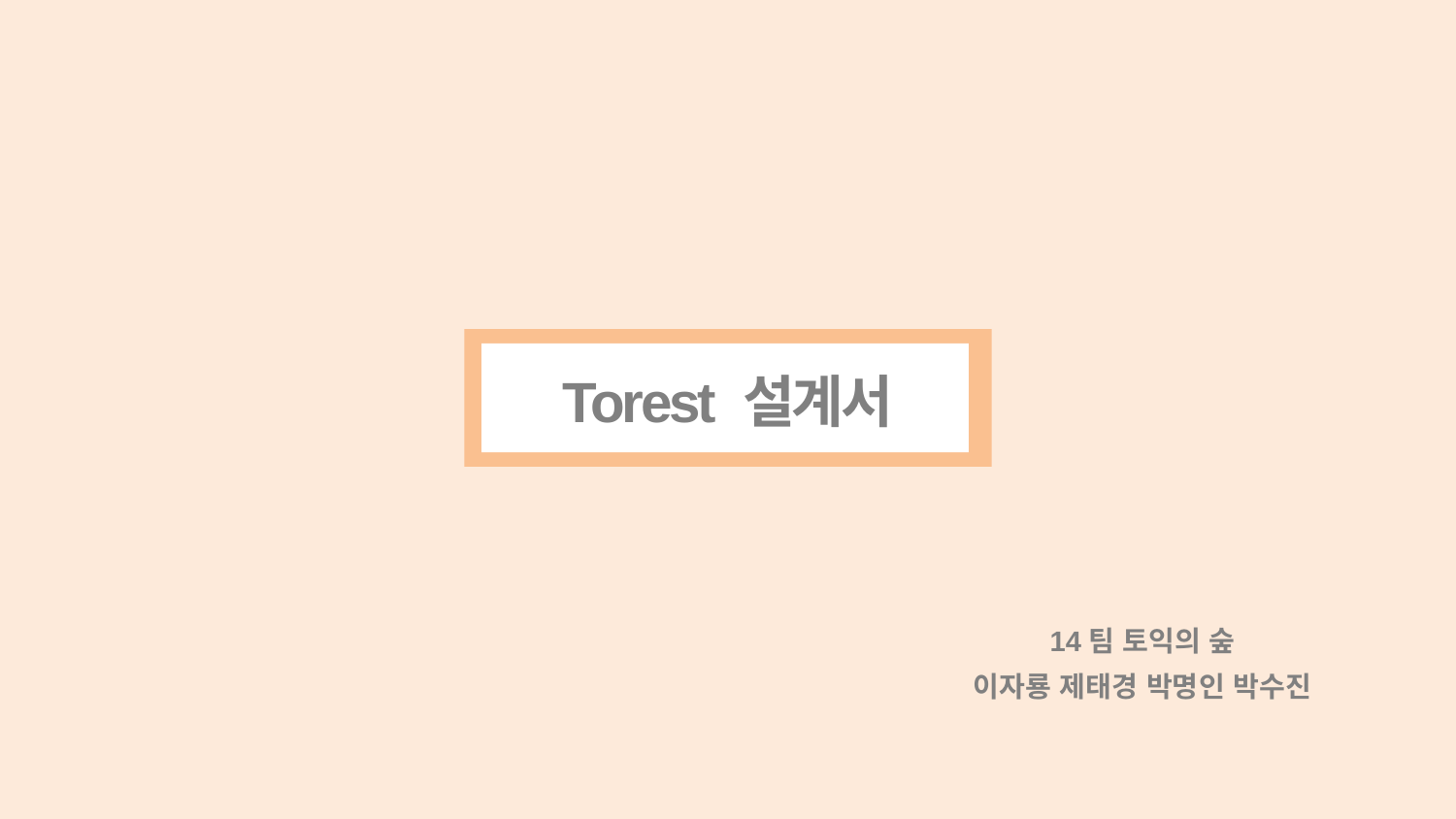

Torest 설계서
14팀 토익의 숲

이자룡 제태경 박명인 박수진